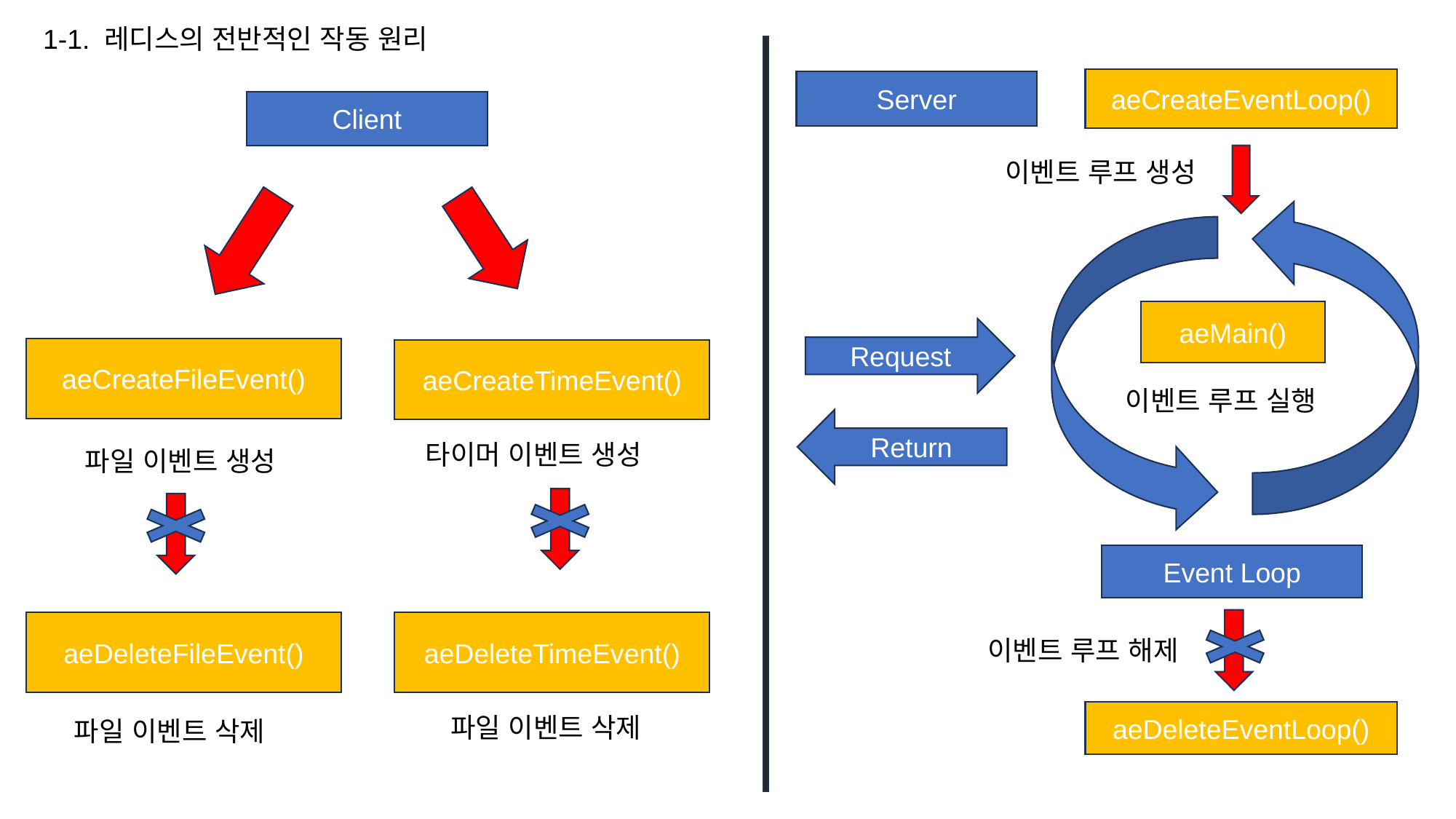

1-1. 레디스의 전반적인 작동 원리

aeCreateEventLoop()
Server
Client

이벤트 루프 생성

aeMain()
Request
aeCreateFileEvent()
aeCreateTimeEvent()
이벤트 루프 실행
Return
타이머 이벤트 생성
파일 이벤트 생성

Event Loop

aeDeleteFileEvent()
aeDeleteTimeEvent()

이벤트 루프 해제
aeDeleteEventLoop()
파일 이벤트 삭제
파일 이벤트 삭제